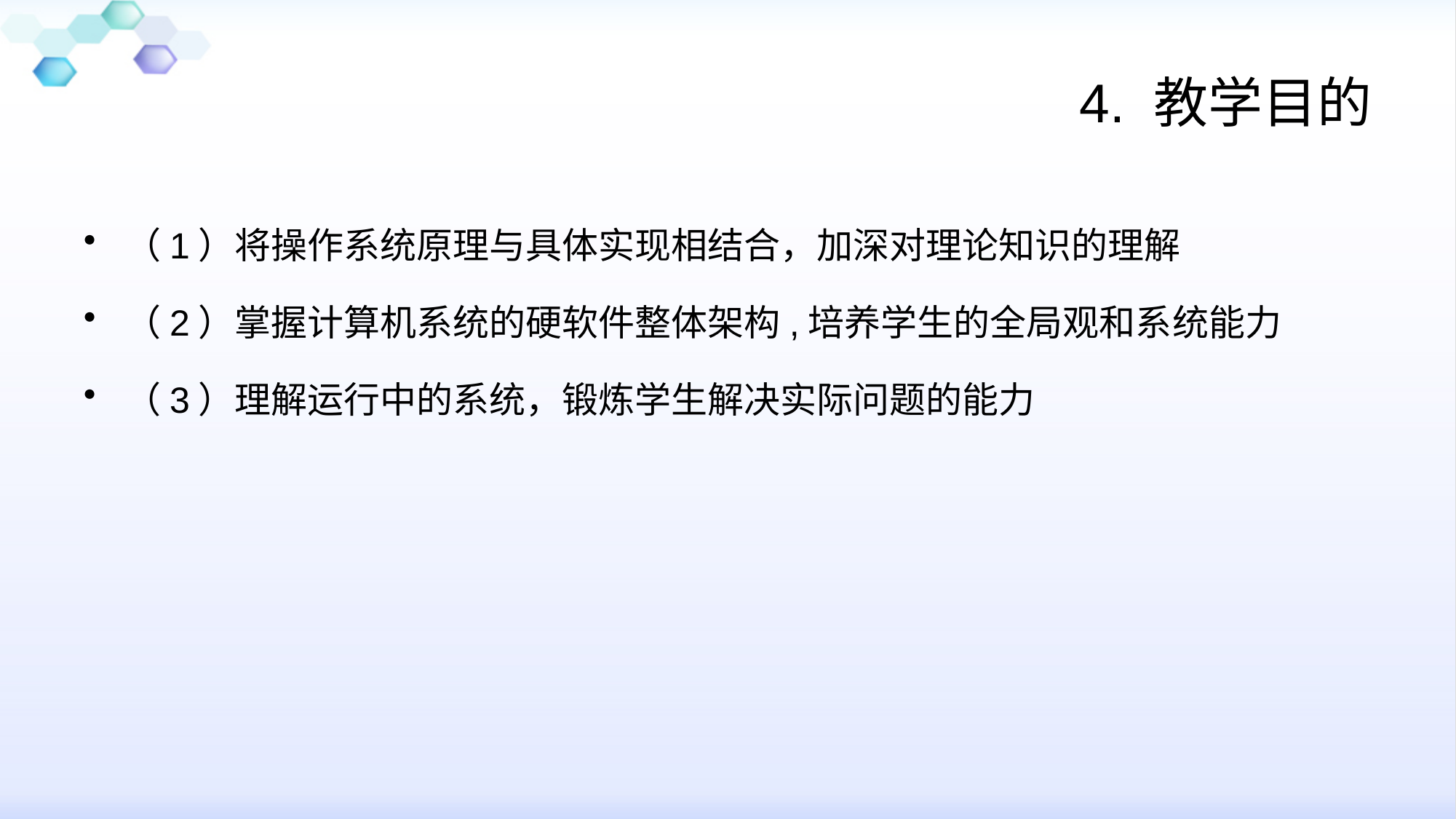

# 4. 教学目的
（1）将操作系统原理与具体实现相结合，加深对理论知识的理解
（2）掌握计算机系统的硬软件整体架构,培养学生的全局观和系统能力
（3）理解运行中的系统，锻炼学生解决实际问题的能力